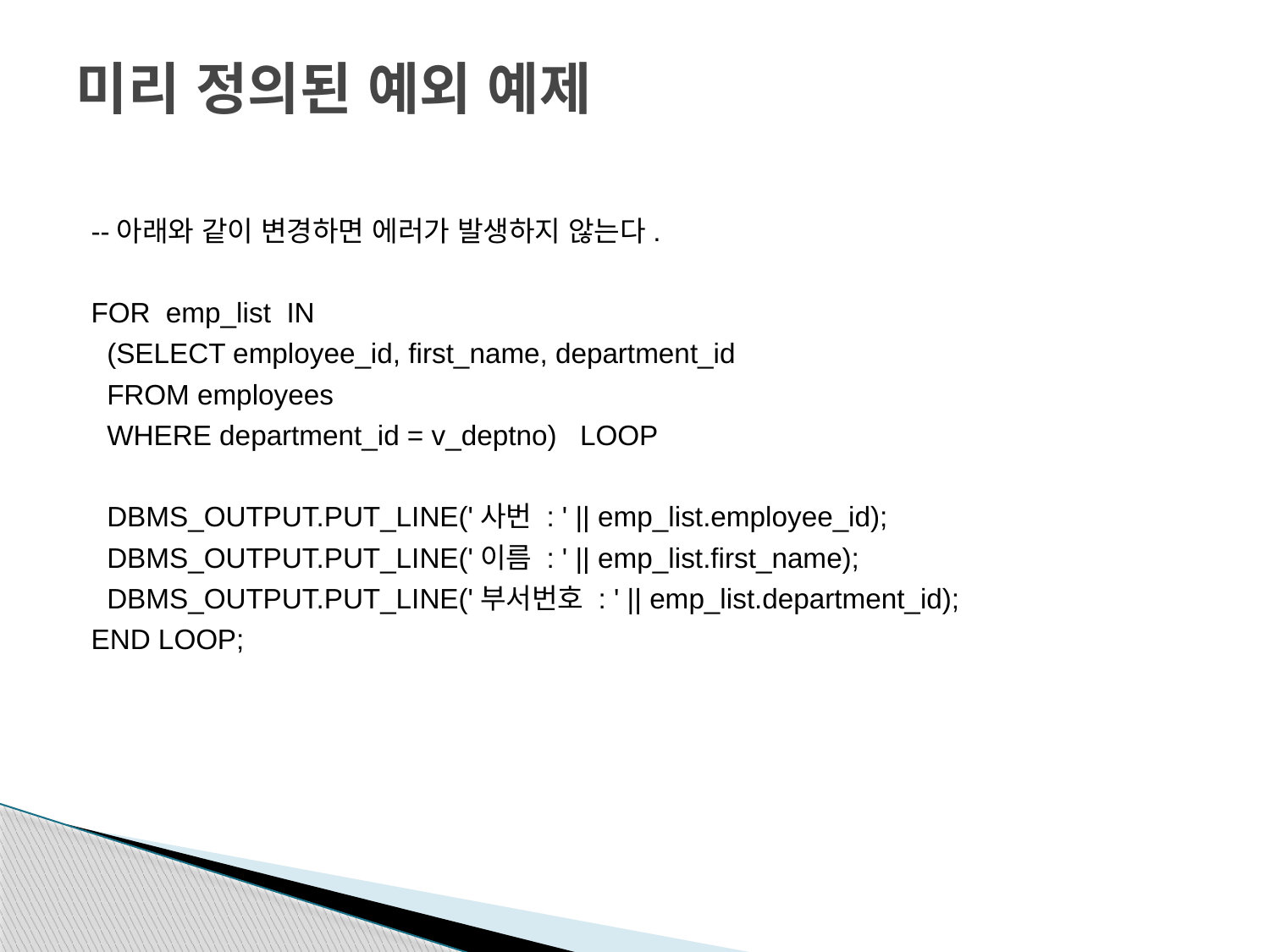

# 미리 정의된 예외 예제

--아래와 같이 변경하면 에러가 발생하지 않는다.

FOR  emp_list  IN
  (SELECT employee_id, first_name, department_id
  FROM employees
  WHERE department_id = v_deptno)   LOOP

  DBMS_OUTPUT.PUT_LINE('사번 : ' || emp_list.employee_id);
  DBMS_OUTPUT.PUT_LINE('이름 : ' || emp_list.first_name);
  DBMS_OUTPUT.PUT_LINE('부서번호 : ' || emp_list.department_id);
END LOOP;